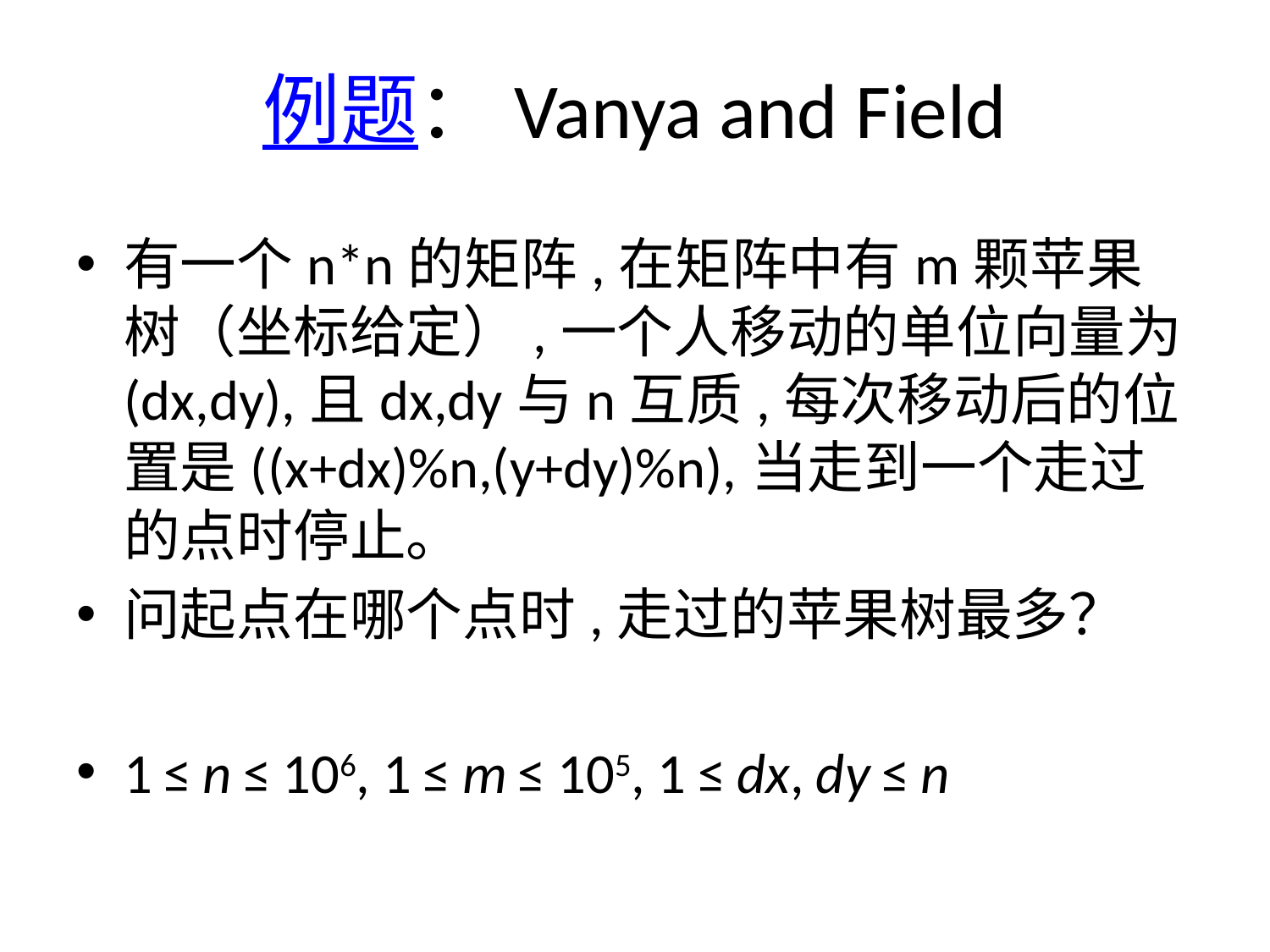

# 例题：Vanya and Field
有一个n*n的矩阵,在矩阵中有m颗苹果树（坐标给定）,一个人移动的单位向量为(dx,dy),且dx,dy与n互质,每次移动后的位置是((x+dx)%n,(y+dy)%n),当走到一个走过的点时停止。
问起点在哪个点时,走过的苹果树最多？

1 ≤ n ≤ 106, 1 ≤ m ≤ 105, 1 ≤ dx, dy ≤ n